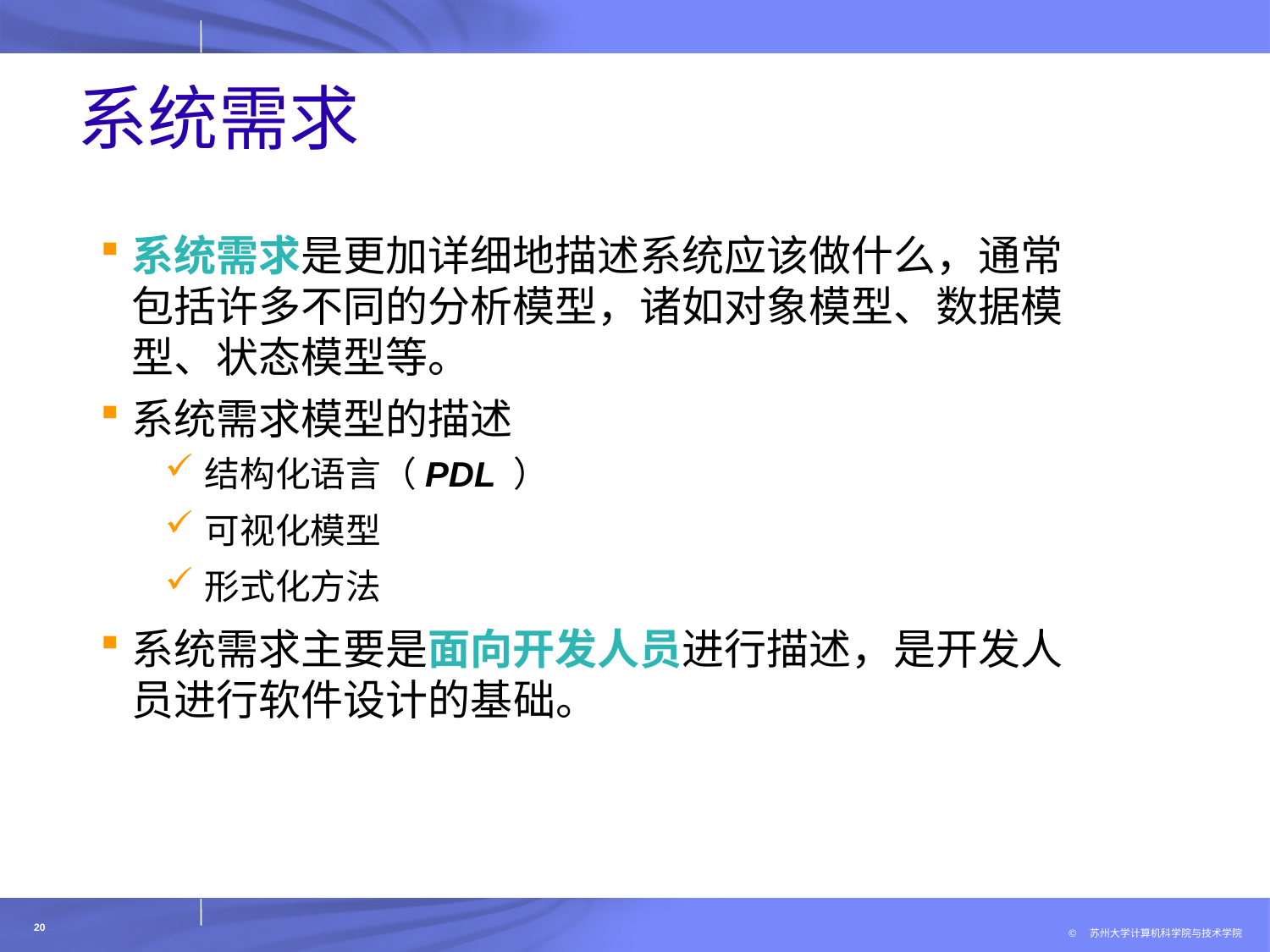

# 系统需求
系统需求是更加详细地描述系统应该做什么，通常包括许多不同的分析模型，诸如对象模型、数据模型、状态模型等。
系统需求模型的描述
结构化语言（PDL ）
可视化模型
形式化方法
系统需求主要是面向开发人员进行描述，是开发人员进行软件设计的基础。

20